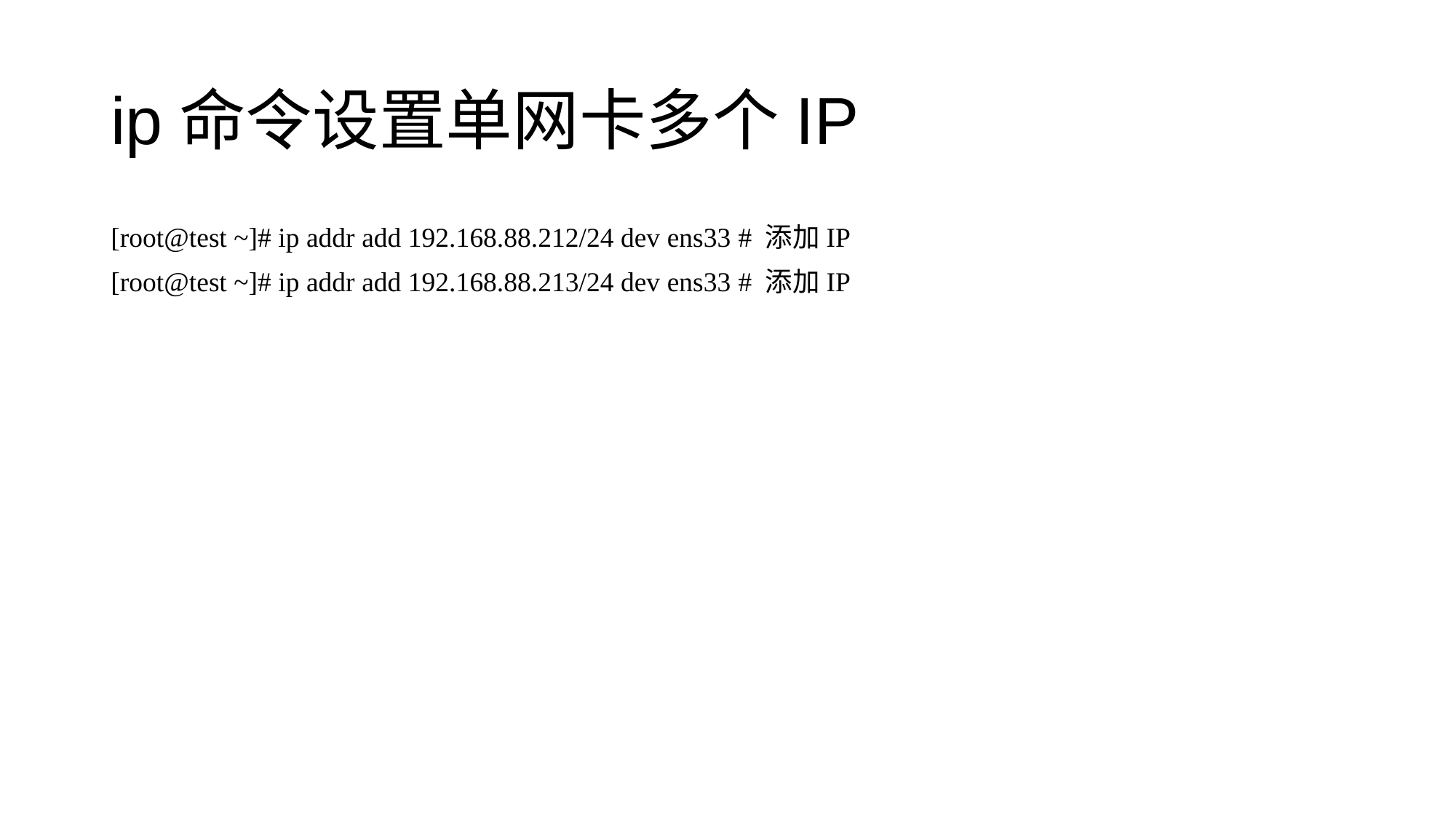

# ip命令设置单网卡多个IP
[root@test ~]# ip addr add 192.168.88.212/24 dev ens33 # 添加IP
[root@test ~]# ip addr add 192.168.88.213/24 dev ens33 # 添加IP